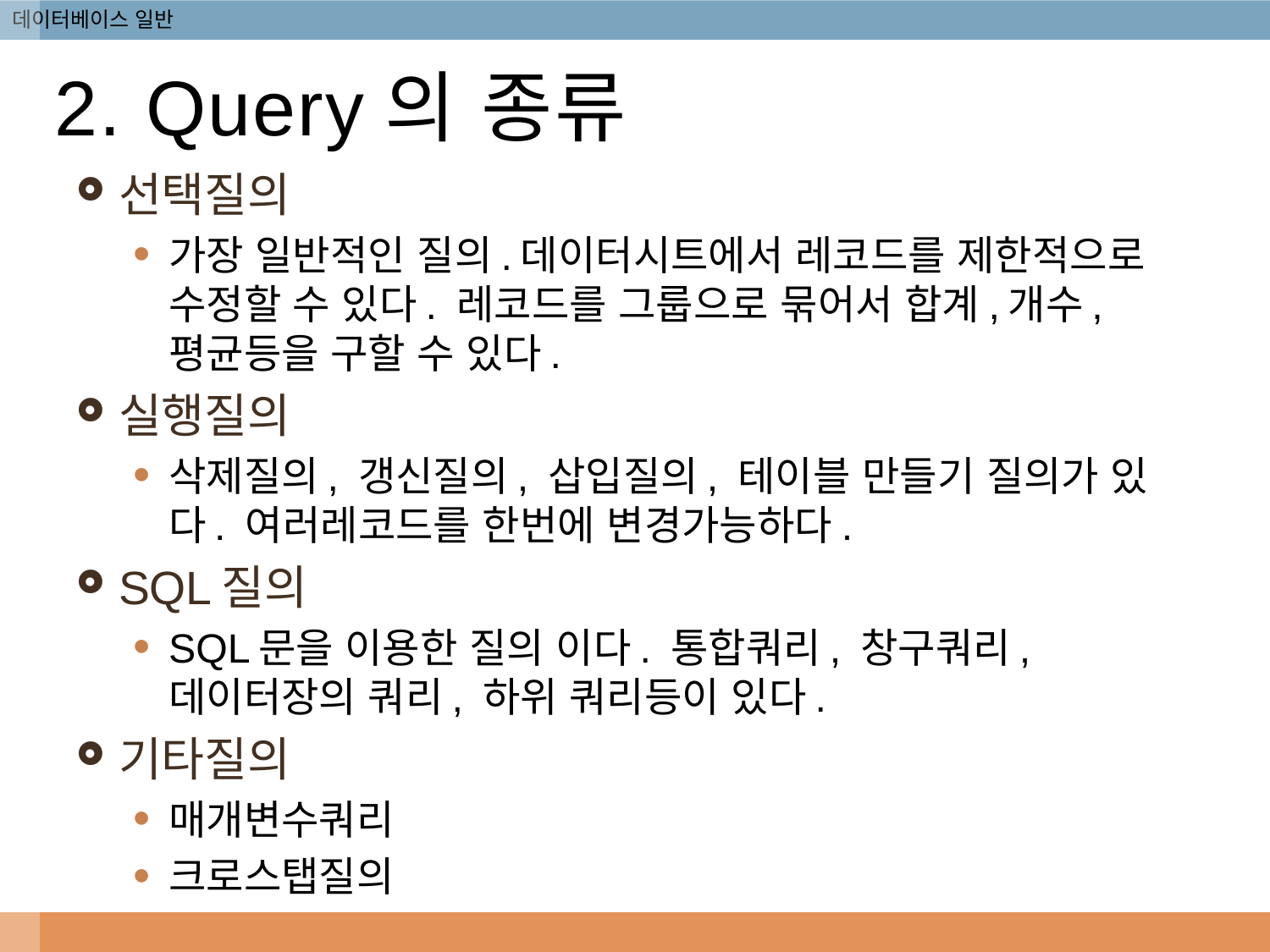

# 2. Query의 종류
선택질의
가장 일반적인 질의.데이터시트에서 레코드를 제한적으로 수정할 수 있다. 레코드를 그룹으로 묶어서 합계,개수,평균등을 구할 수 있다.
실행질의
삭제질의, 갱신질의, 삽입질의, 테이블 만들기 질의가 있다. 여러레코드를 한번에 변경가능하다.
SQL질의
SQL문을 이용한 질의 이다. 통합쿼리, 창구쿼리, 데이터장의 쿼리, 하위 쿼리등이 있다.
기타질의
매개변수쿼리
크로스탭질의